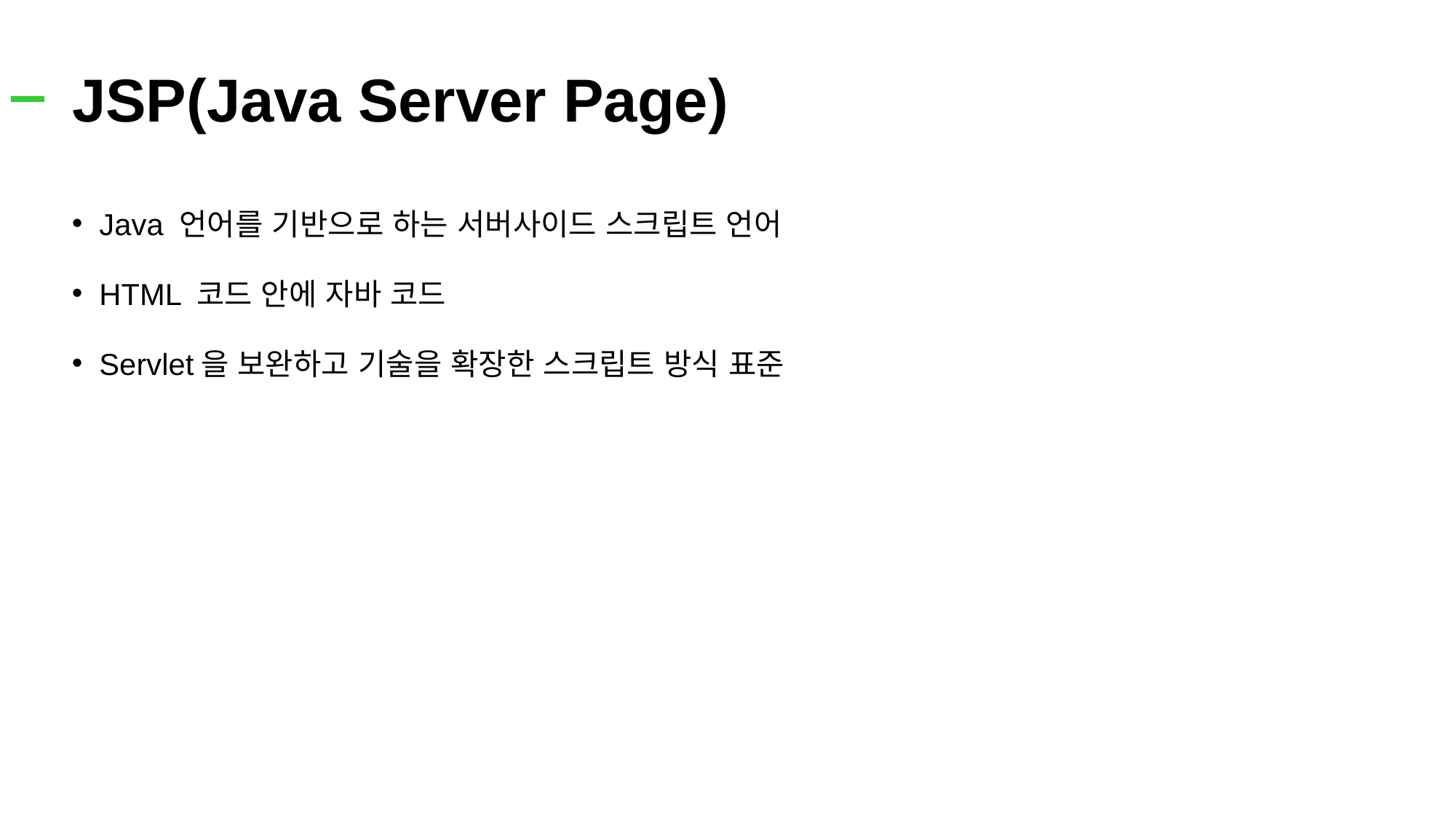

# JSP(Java Server Page)

Java 언어를 기반으로 하는 서버사이드 스크립트 언어
HTML 코드 안에 자바 코드
Servlet을 보완하고 기술을 확장한 스크립트 방식 표준